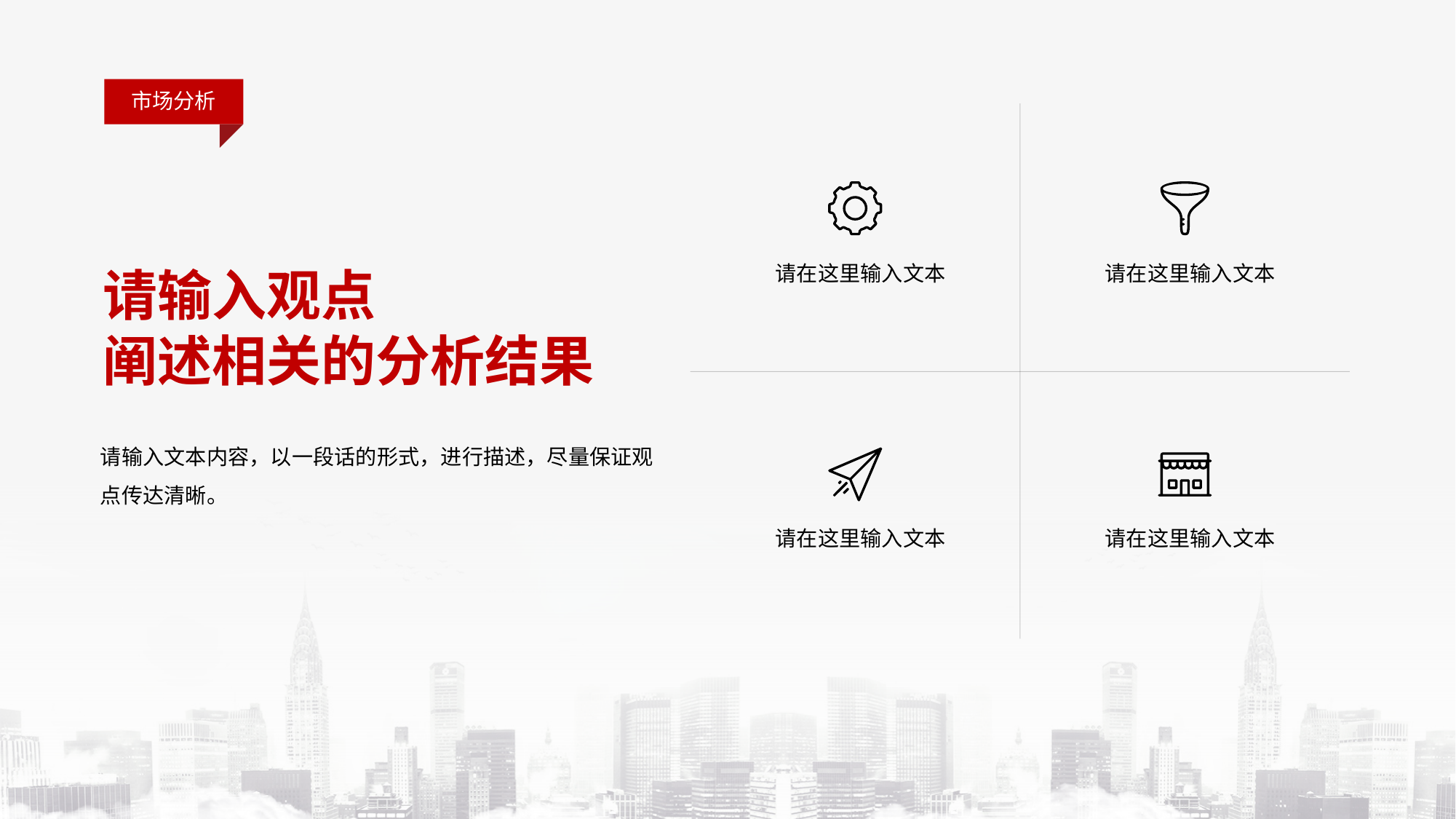

市场分析

请输入观点
阐述相关的分析结果
请在这里输入文本
请在这里输入文本
请输入文本内容，以一段话的形式，进行描述，尽量保证观点传达清晰。

请在这里输入文本
请在这里输入文本